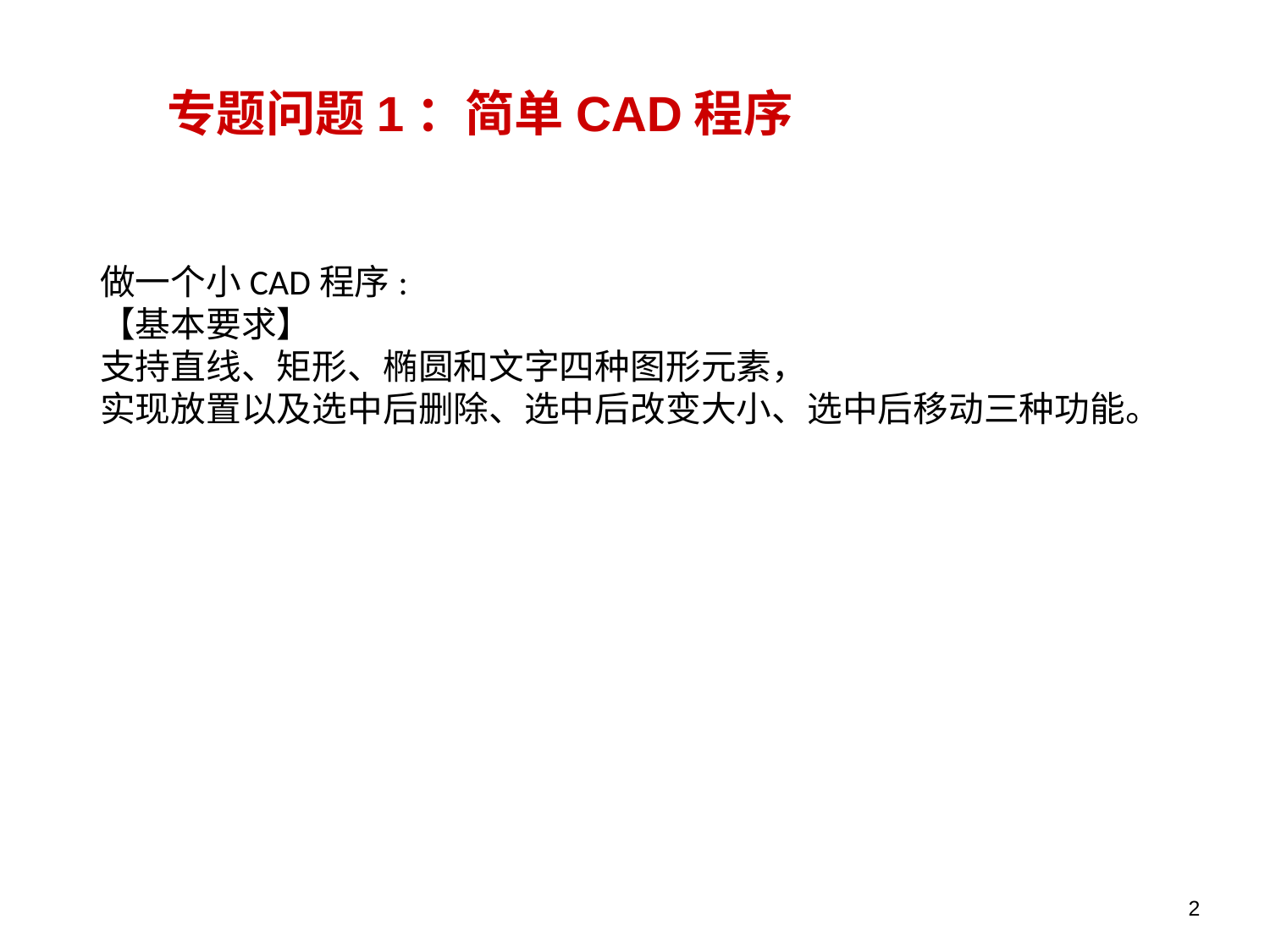

专题问题1：简单CAD程序

做一个小CAD程序:
【基本要求】
支持直线、矩形、椭圆和文字四种图形元素，
实现放置以及选中后删除、选中后改变大小、选中后移动三种功能。

2